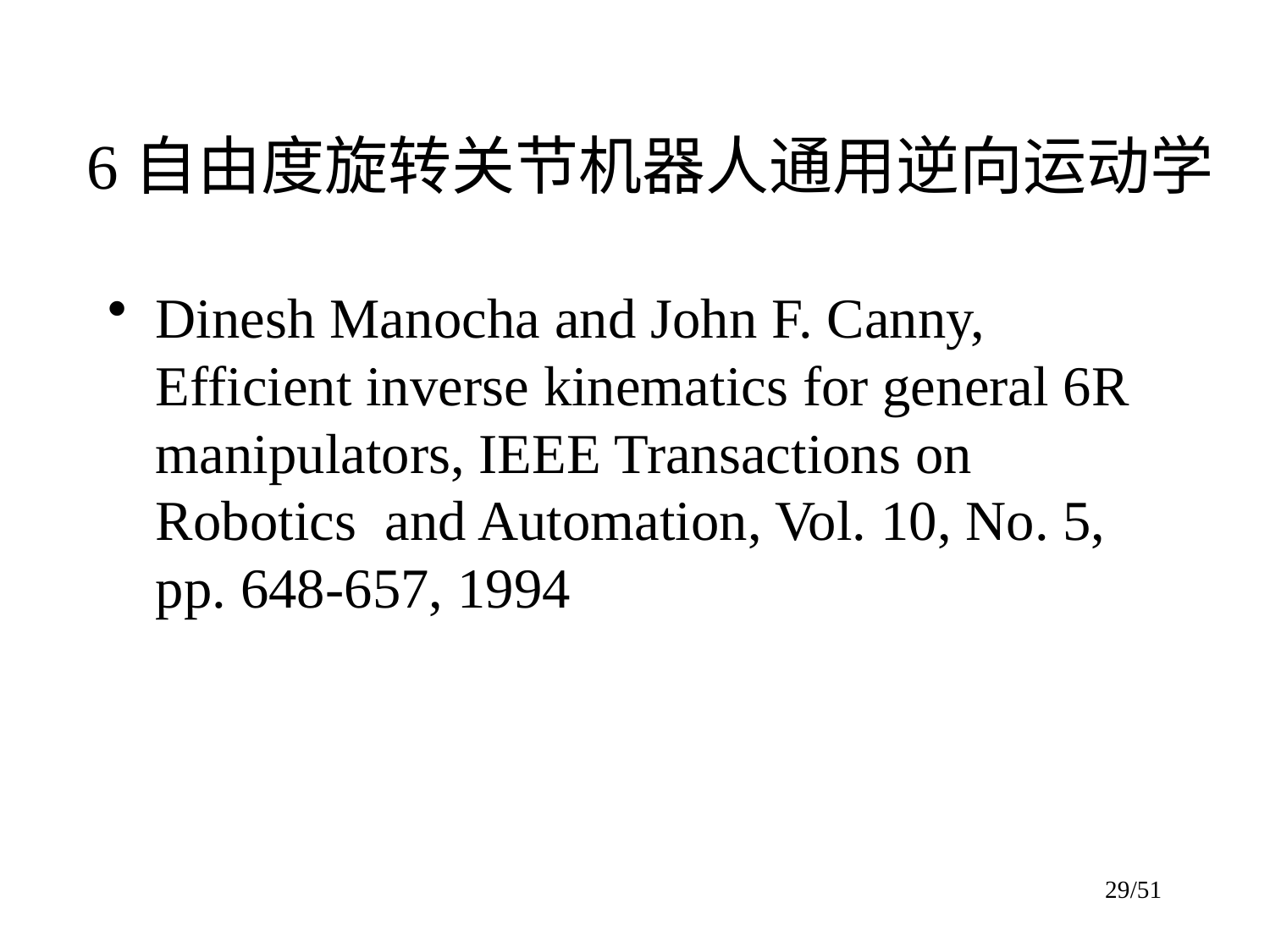

# 6自由度旋转关节机器人通用逆向运动学
Dinesh Manocha and John F. Canny, Efficient inverse kinematics for general 6R manipulators, IEEE Transactions on Robotics  and Automation, Vol. 10, No. 5, pp. 648-657, 1994

29/51